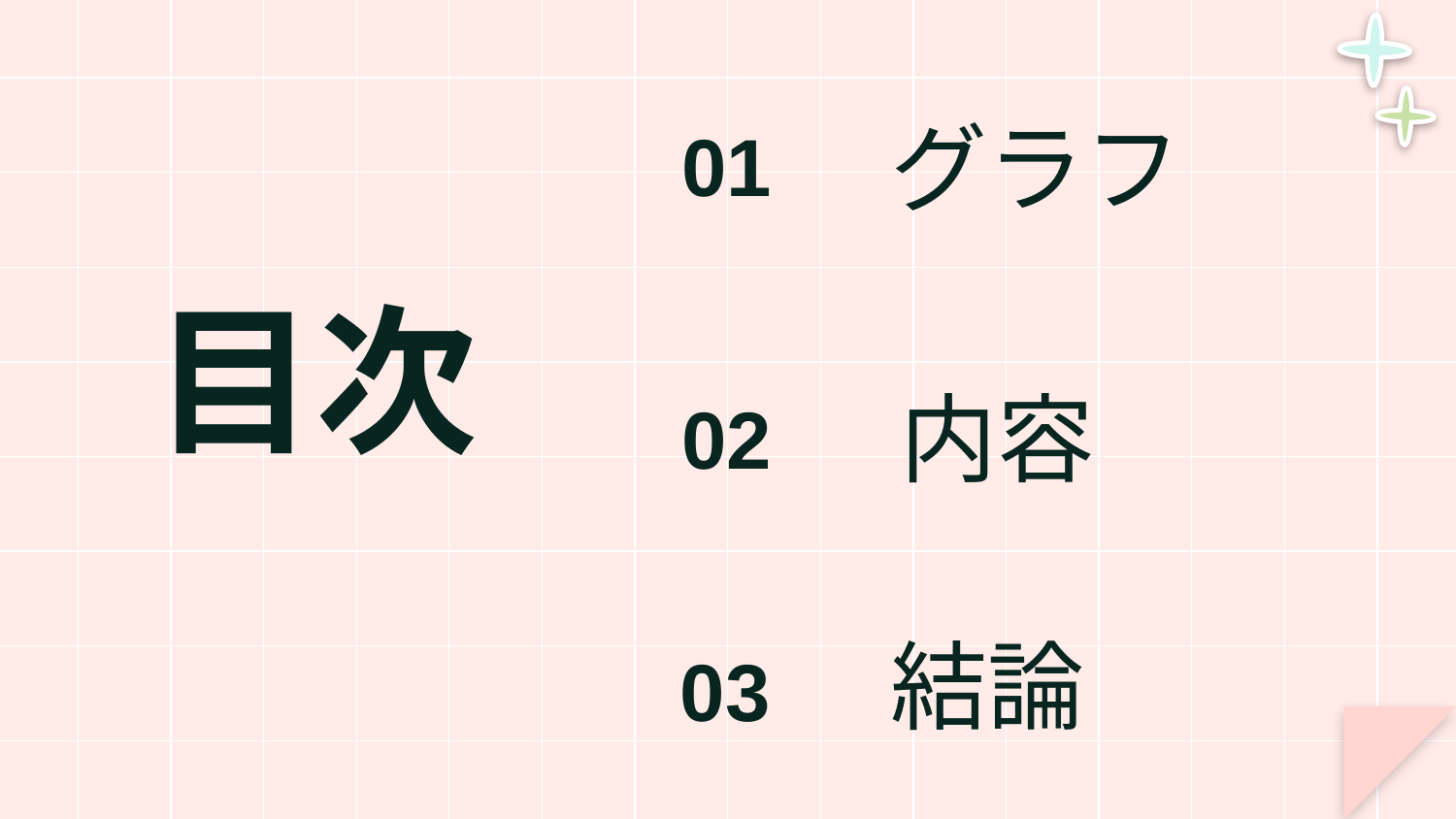

グラフ
01
目次
内容
02
結論
03